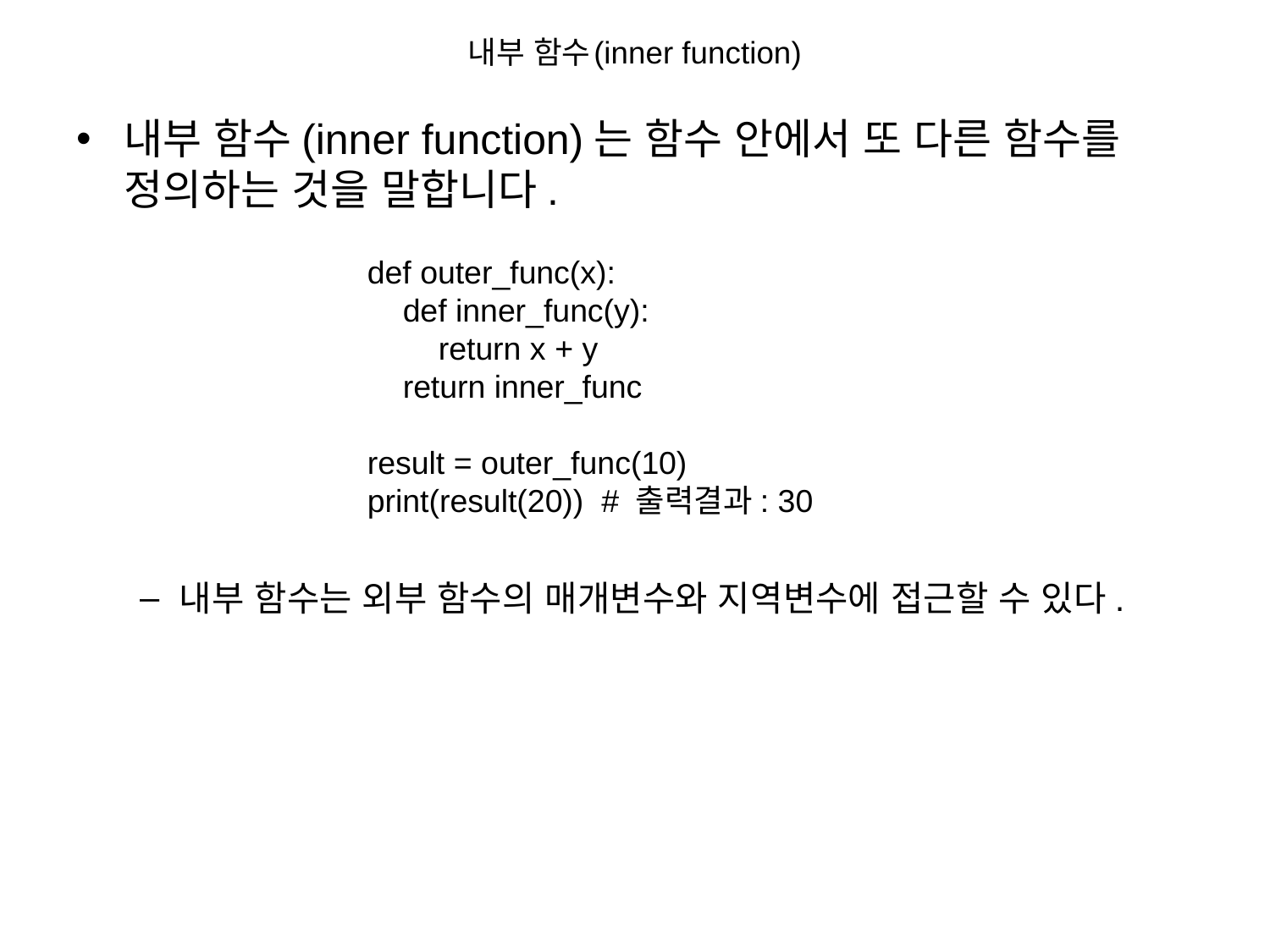

# 내부 함수(inner function)
내부 함수(inner function)는 함수 안에서 또 다른 함수를 정의하는 것을 말합니다.

내부 함수는 외부 함수의 매개변수와 지역변수에 접근할 수 있다.
def outer_func(x):
    def inner_func(y):
        return x + y
    return inner_func

result = outer_func(10)
print(result(20))  # 출력결과: 30